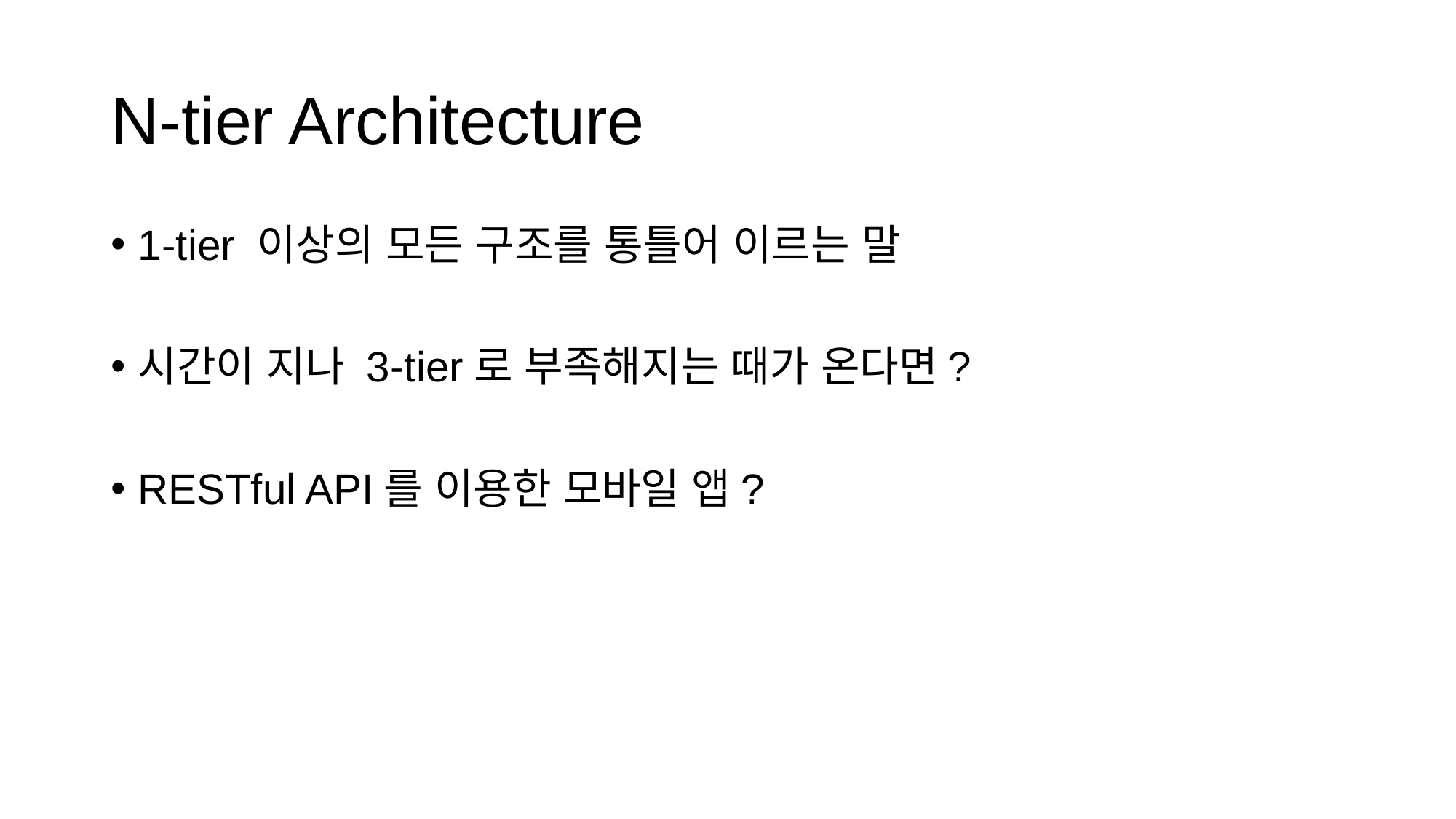

# N-tier Architecture
1-tier 이상의 모든 구조를 통틀어 이르는 말

시간이 지나 3-tier로 부족해지는 때가 온다면?

RESTful API를 이용한 모바일 앱?